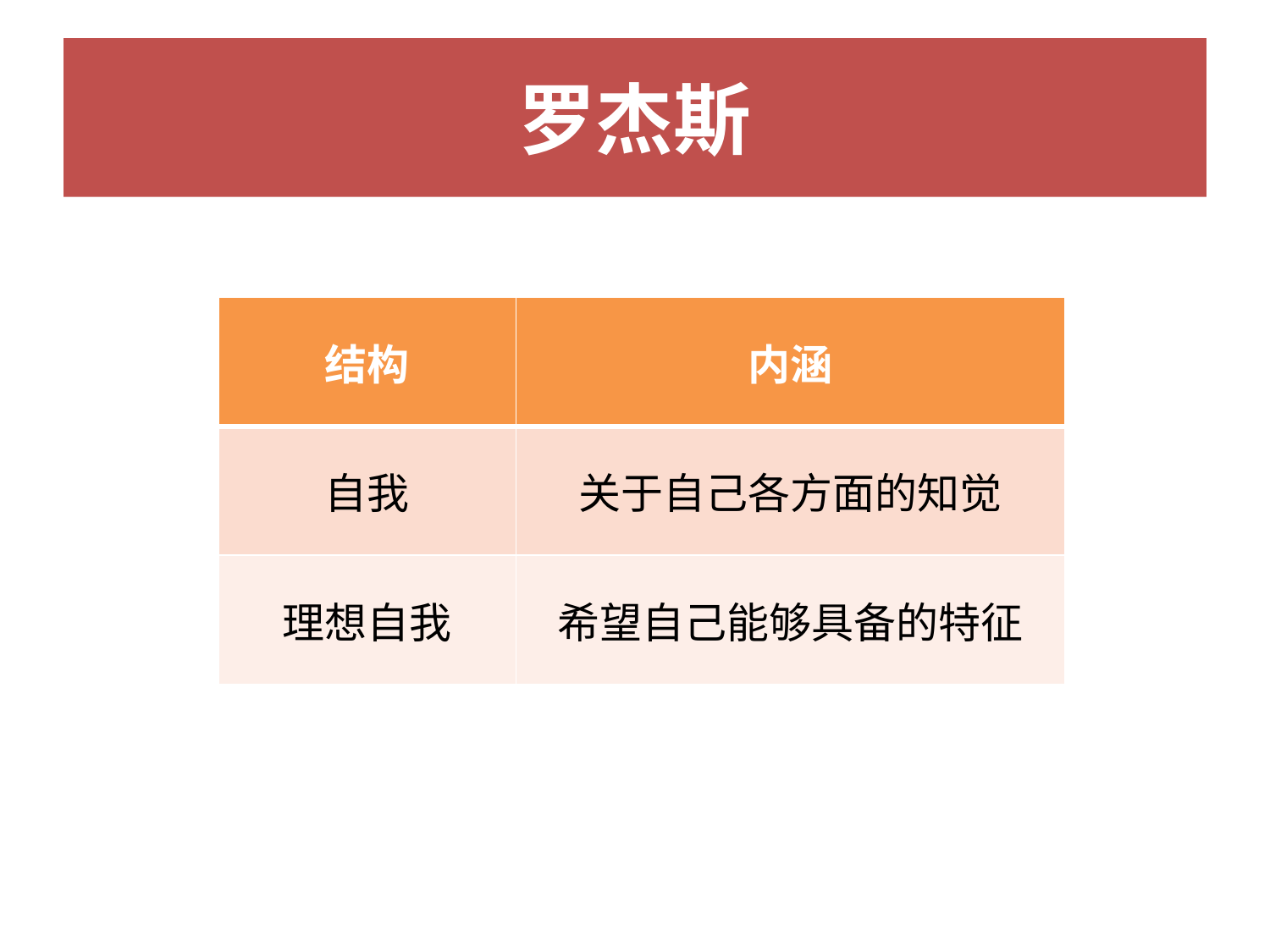

# 罗杰斯
| 结构 | 内涵 |
| --- | --- |
| 自我 | 关于自己各方面的知觉 |
| 理想自我 | 希望自己能够具备的特征 |